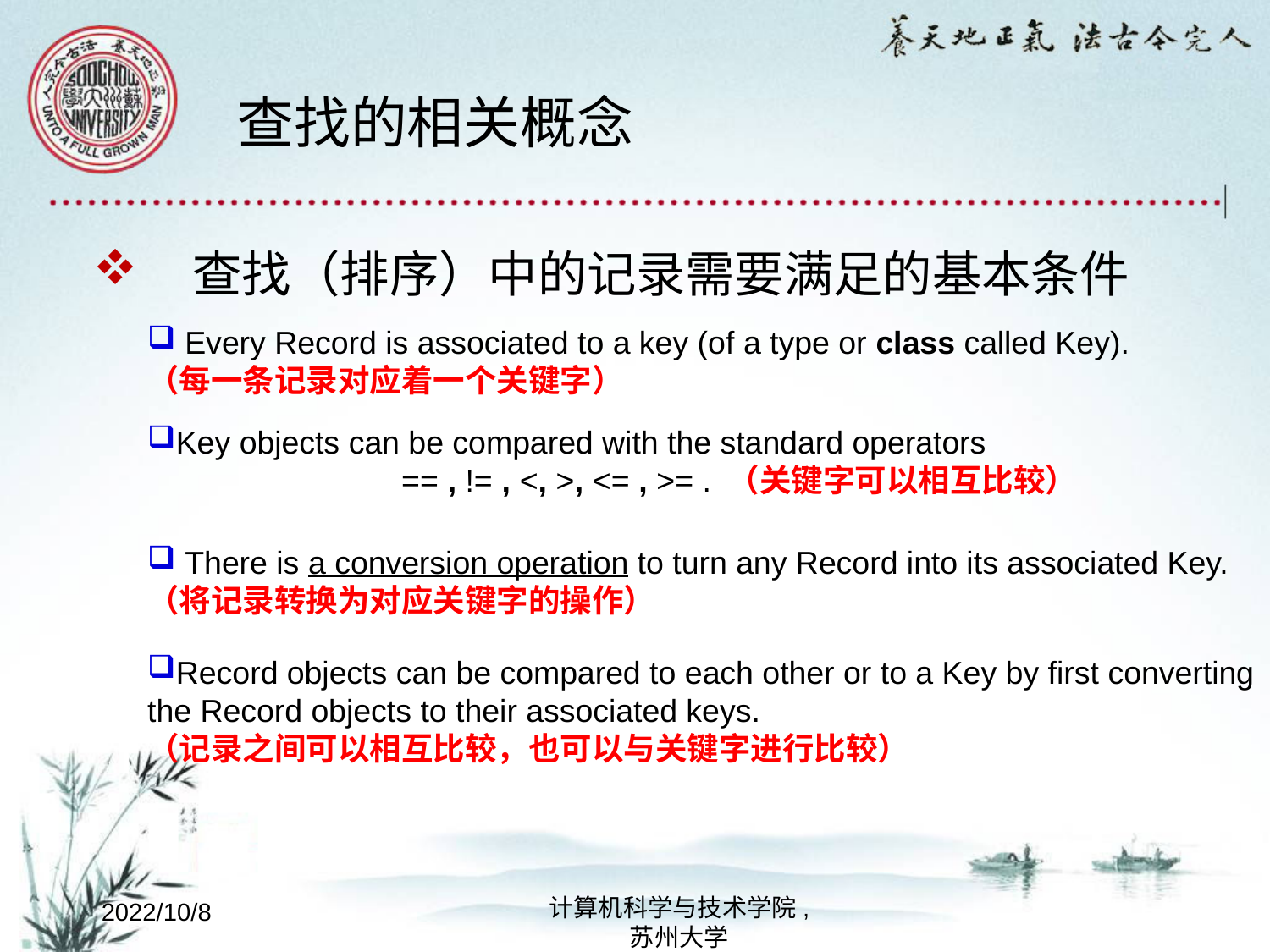

# 查找的相关概念
查找（排序）中的记录需要满足的基本条件
 Every Record is associated to a key (of a type or class called Key). （每一条记录对应着一个关键字）
Key objects can be compared with the standard operators
		== , != , <, >, <= , >= . （关键字可以相互比较）
 There is a conversion operation to turn any Record into its associated Key. （将记录转换为对应关键字的操作）
Record objects can be compared to each other or to a Key by first converting the Record objects to their associated keys.
（记录之间可以相互比较，也可以与关键字进行比较）
计算机科学与技术学院,
苏州大学
2022/10/8